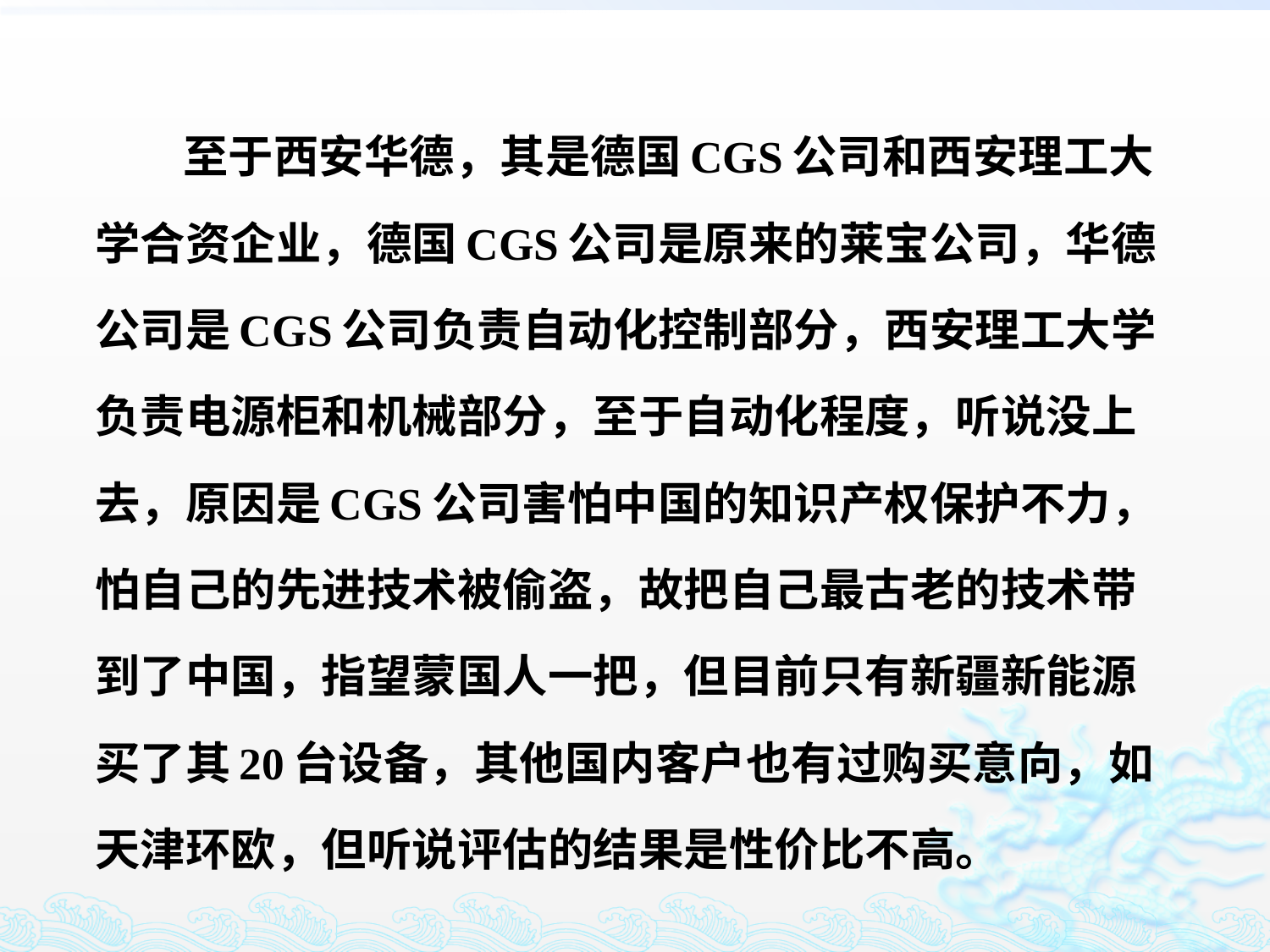

至于西安华德，其是德国CGS公司和西安理工大学合资企业，德国CGS公司是原来的莱宝公司，华德公司是CGS公司负责自动化控制部分，西安理工大学负责电源柜和机械部分，至于自动化程度，听说没上去，原因是CGS公司害怕中国的知识产权保护不力，怕自己的先进技术被偷盗，故把自己最古老的技术带到了中国，指望蒙国人一把，但目前只有新疆新能源买了其20台设备，其他国内客户也有过购买意向，如天津环欧，但听说评估的结果是性价比不高。